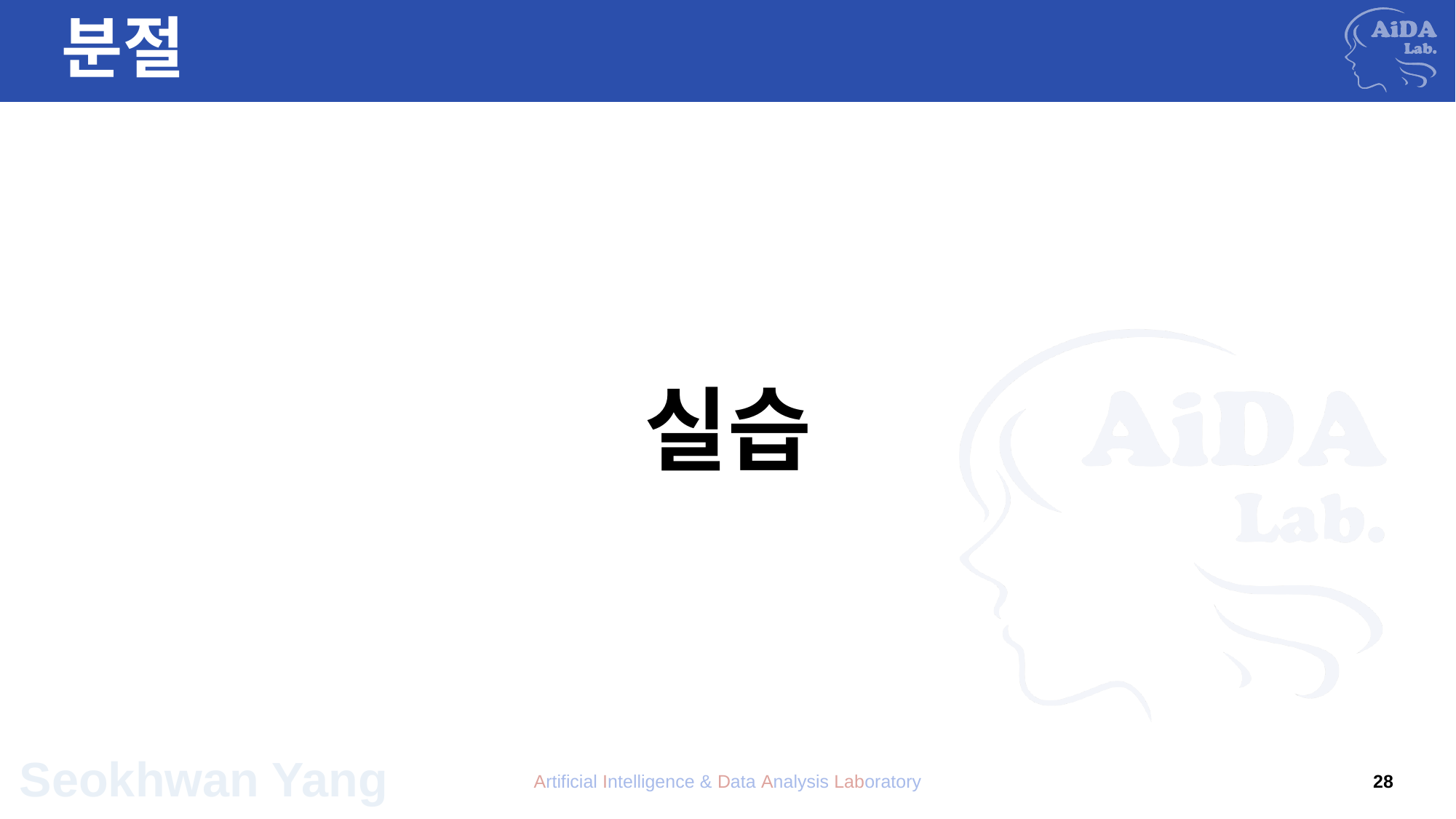

# 분절
실습
Artificial Intelligence & Data Analysis Laboratory
28